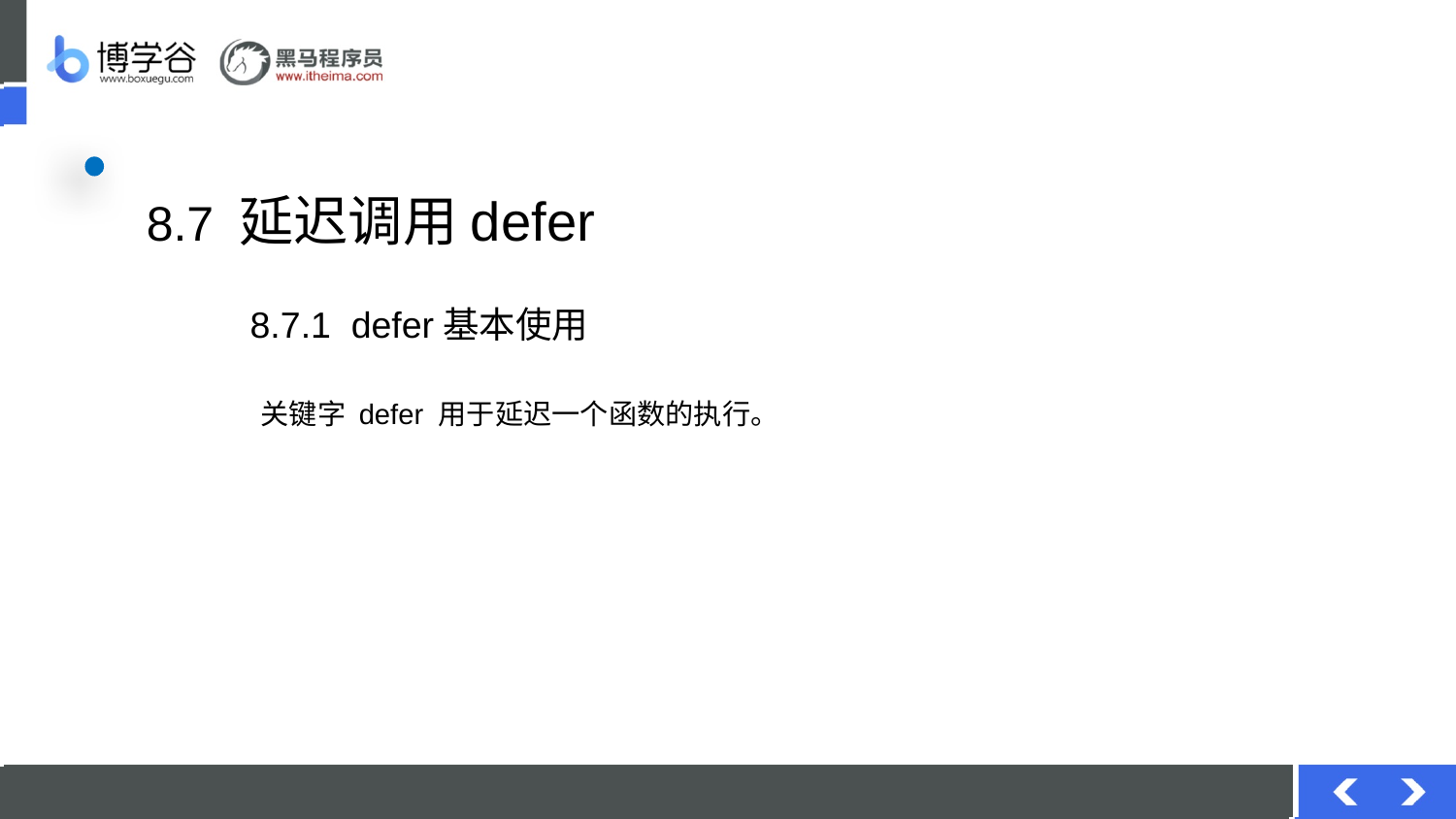

# 8.7 延迟调用defer
8.7.1
defer基本使用
关键字 defer ⽤于延迟一个函数的执行。